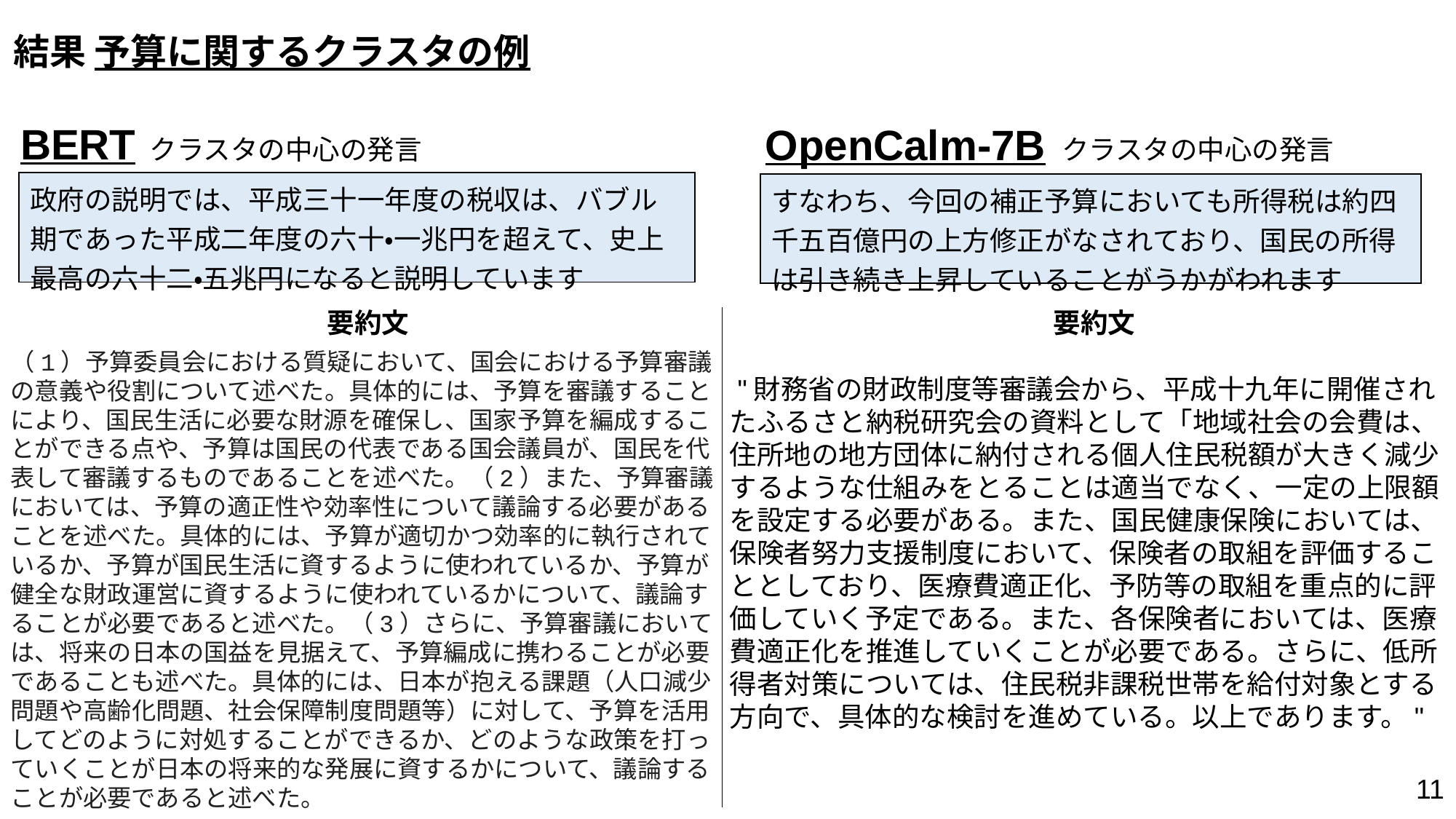

結果 予算に関するクラスタの例
BERT
OpenCalm-7B
クラスタの中心の発言
クラスタの中心の発言
| 政府の説明では、平成三十一年度の税収は、バブル期であった平成二年度の六十・一兆円を超えて、史上最高の六十二・五兆円になると説明しています |
| --- |
| すなわち、今回の補正予算においても所得税は約四千五百億円の上方修正がなされており、国民の所得は引き続き上昇していることがうかがわれます |
| --- |
要約文
要約文
（1）予算委員会における質疑において、国会における予算審議の意義や役割について述べた。具体的には、予算を審議することにより、国民生活に必要な財源を確保し、国家予算を編成することができる点や、予算は国民の代表である国会議員が、国民を代表して審議するものであることを述べた。（2）また、予算審議においては、予算の適正性や効率性について議論する必要があることを述べた。具体的には、予算が適切かつ効率的に執行されているか、予算が国民生活に資するように使われているか、予算が健全な財政運営に資するように使われているかについて、議論することが必要であると述べた。（3）さらに、予算審議においては、将来の日本の国益を見据えて、予算編成に携わることが必要であることも述べた。具体的には、日本が抱える課題（人口減少問題や高齢化問題、社会保障制度問題等）に対して、予算を活用してどのように対処することができるか、どのような政策を打っていくことが日本の将来的な発展に資するかについて、議論することが必要であると述べた。
 "財務省の財政制度等審議会から、平成十九年に開催されたふるさと納税研究会の資料として「地域社会の会費は、住所地の地方団体に納付される個人住民税額が大きく減少するような仕組みをとることは適当でなく、一定の上限額を設定する必要がある。また、国民健康保険においては、保険者努力支援制度において、保険者の取組を評価することとしており、医療費適正化、予防等の取組を重点的に評価していく予定である。また、各保険者においては、医療費適正化を推進していくことが必要である。さらに、低所得者対策については、住民税非課税世帯を給付対象とする方向で、具体的な検討を進めている。以上であります。"
11